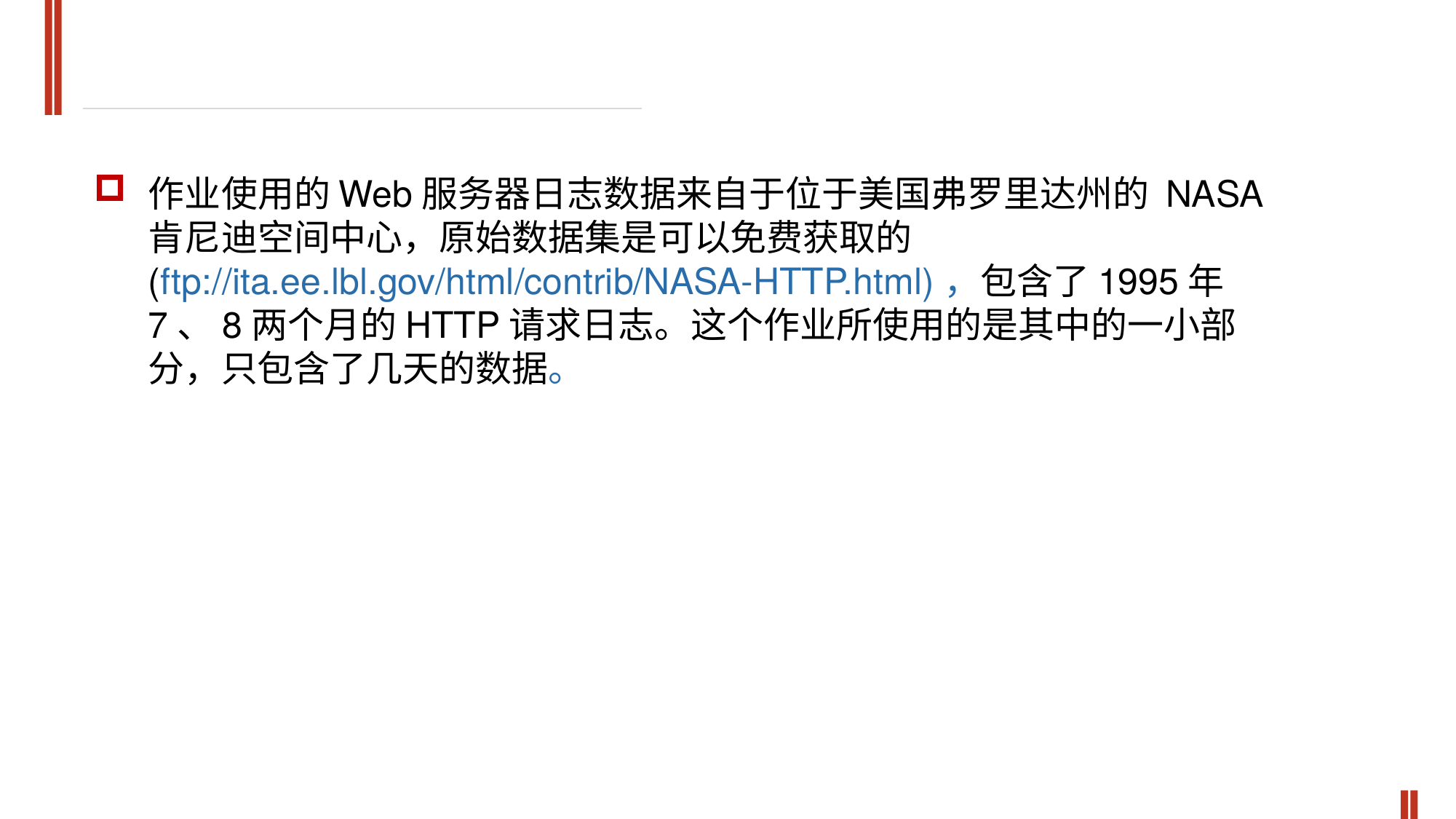

作业使用的Web服务器日志数据来自于位于美国弗罗里达州的 NASA肯尼迪空间中心，原始数据集是可以免费获取的 (ftp://ita.ee.lbl.gov/html/contrib/NASA-HTTP.html)，包含了1995年7、8两个月的HTTP请求日志。这个作业所使用的是其中的一小部分，只包含了几天的数据。